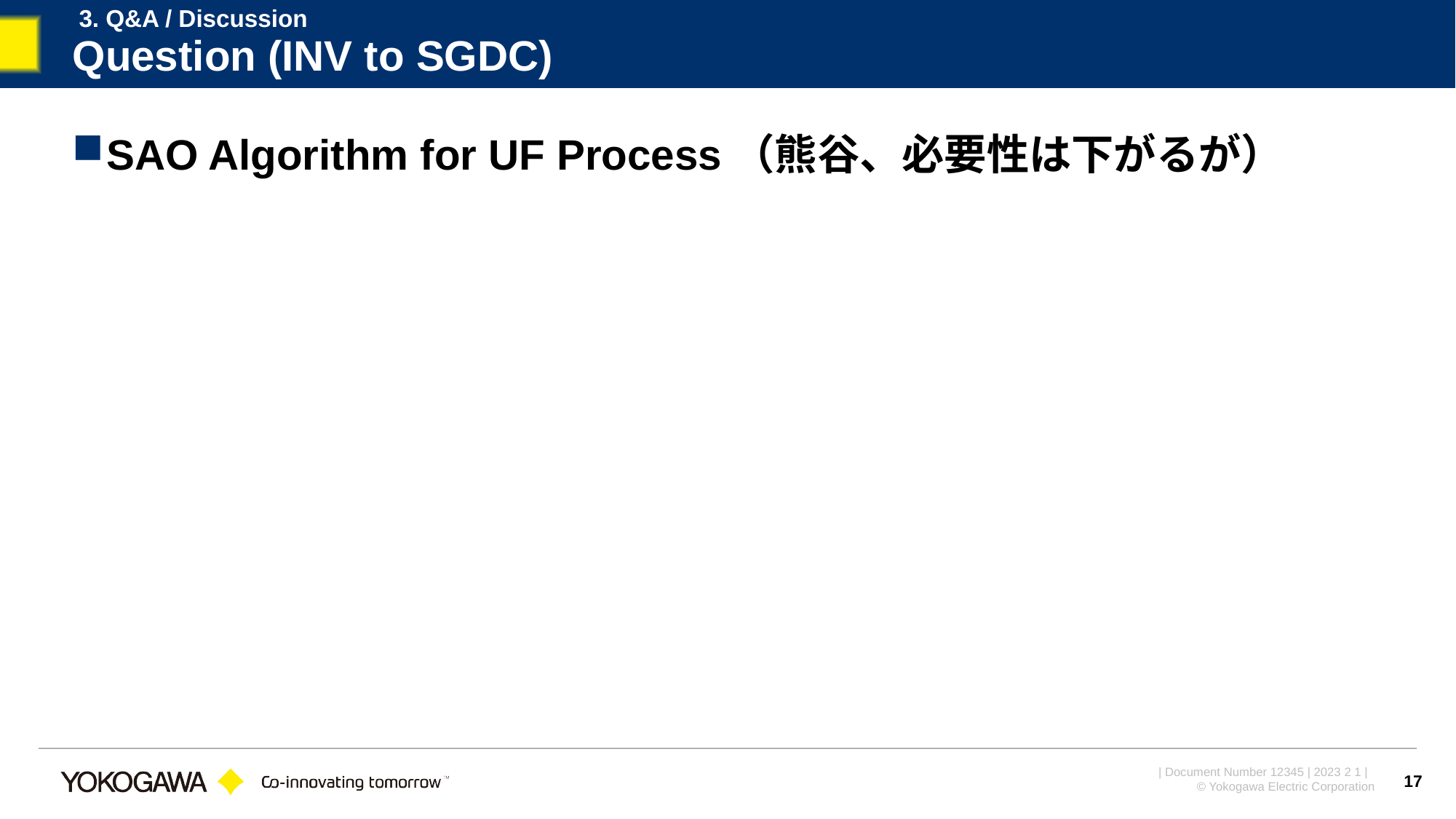

3. Q&A / Discussion
# Question (INV to SGDC)
SAO Algorithm for UF Process（熊谷、必要性は下がるが）
17